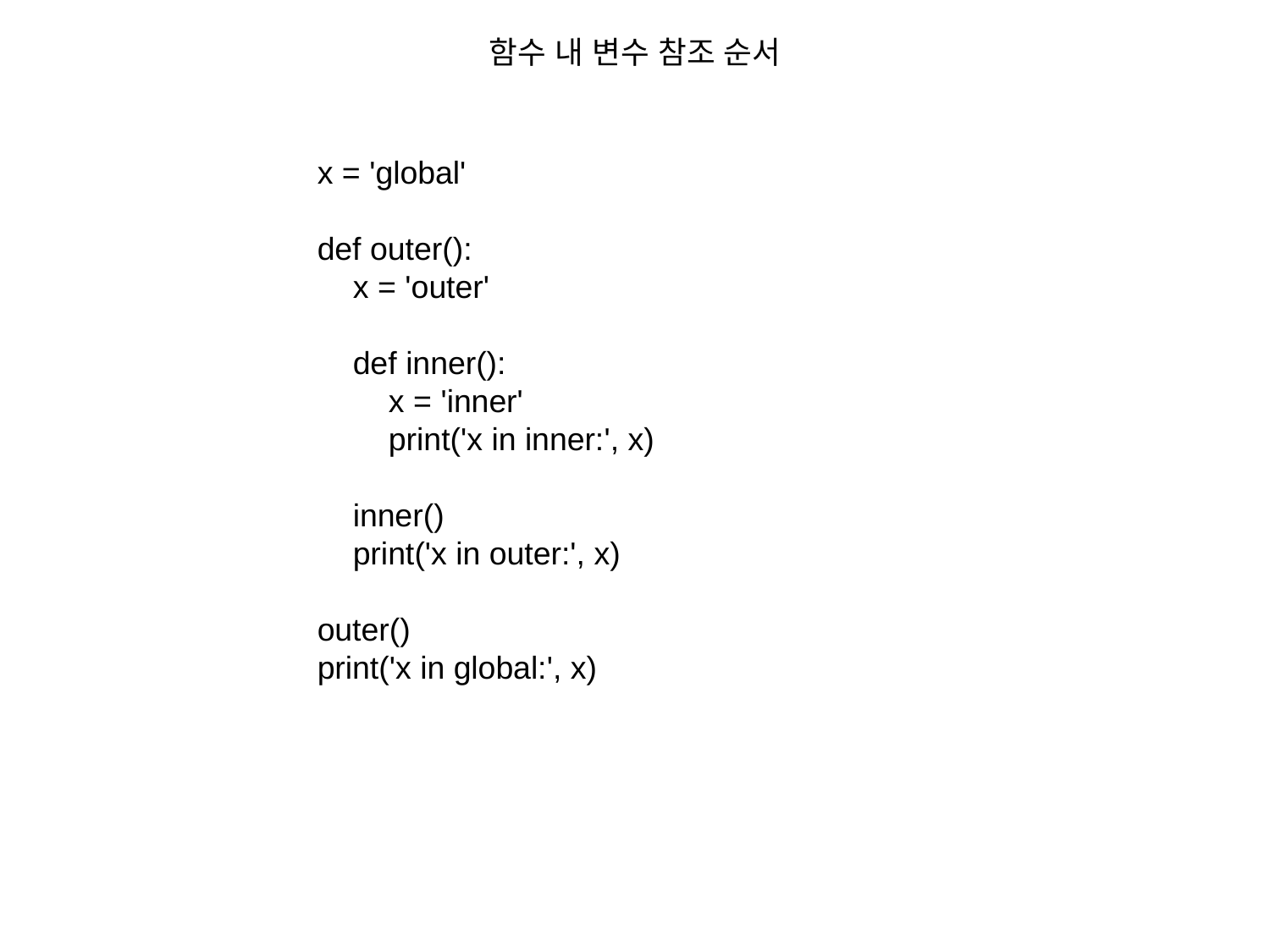

# 함수 내 변수 참조 순서
x = 'global'

def outer():
    x = 'outer'

    def inner():
        x = 'inner'
        print('x in inner:', x)

    inner()
    print('x in outer:', x)

outer()
print('x in global:', x)